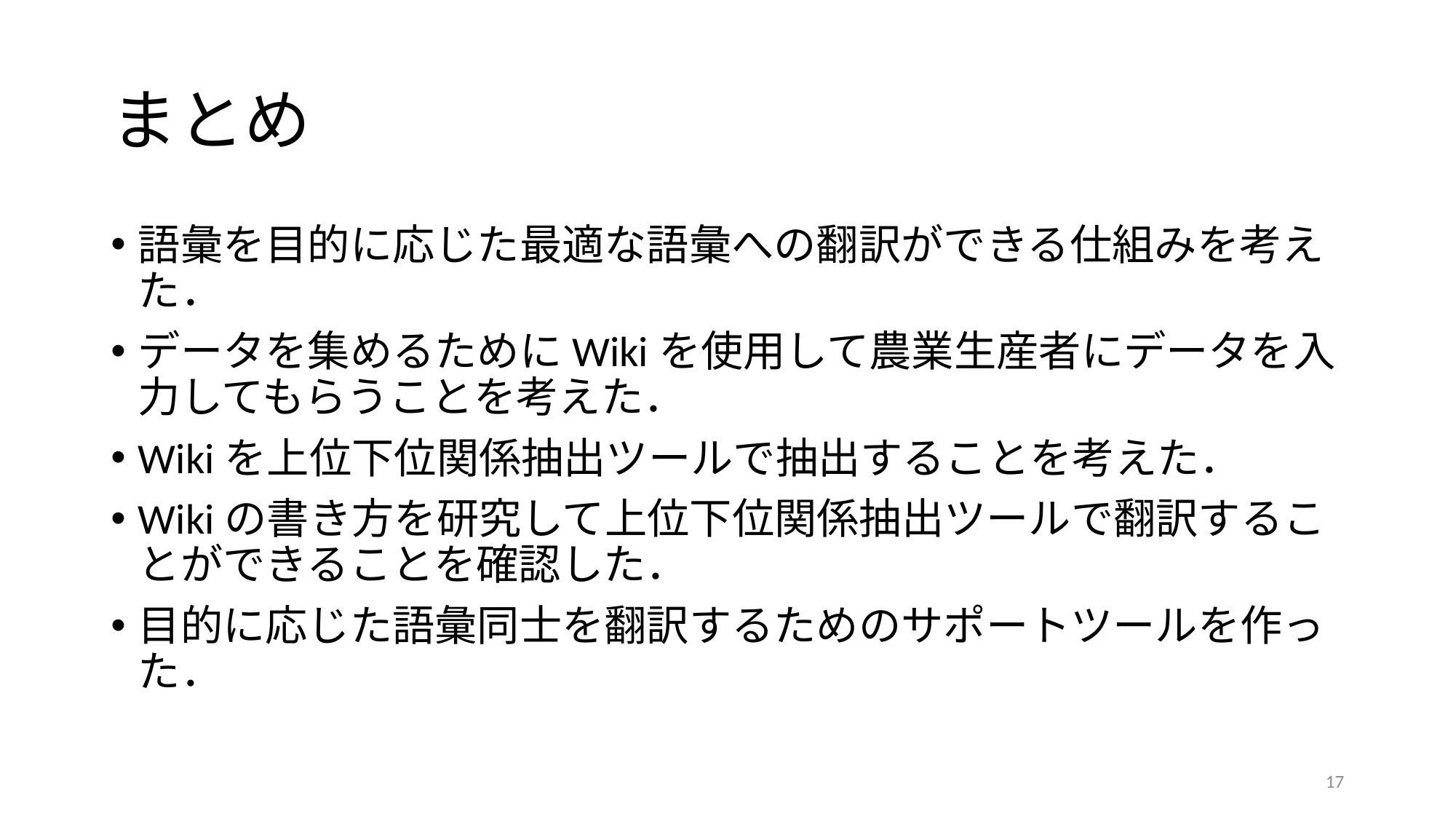

# まとめ
語彙を目的に応じた最適な語彙への翻訳ができる仕組みを考えた．
データを集めるためにWikiを使用して農業生産者にデータを入力してもらうことを考えた．
Wikiを上位下位関係抽出ツールで抽出することを考えた．
Wikiの書き方を研究して上位下位関係抽出ツールで翻訳することができることを確認した．
目的に応じた語彙同士を翻訳するためのサポートツールを作った．
17